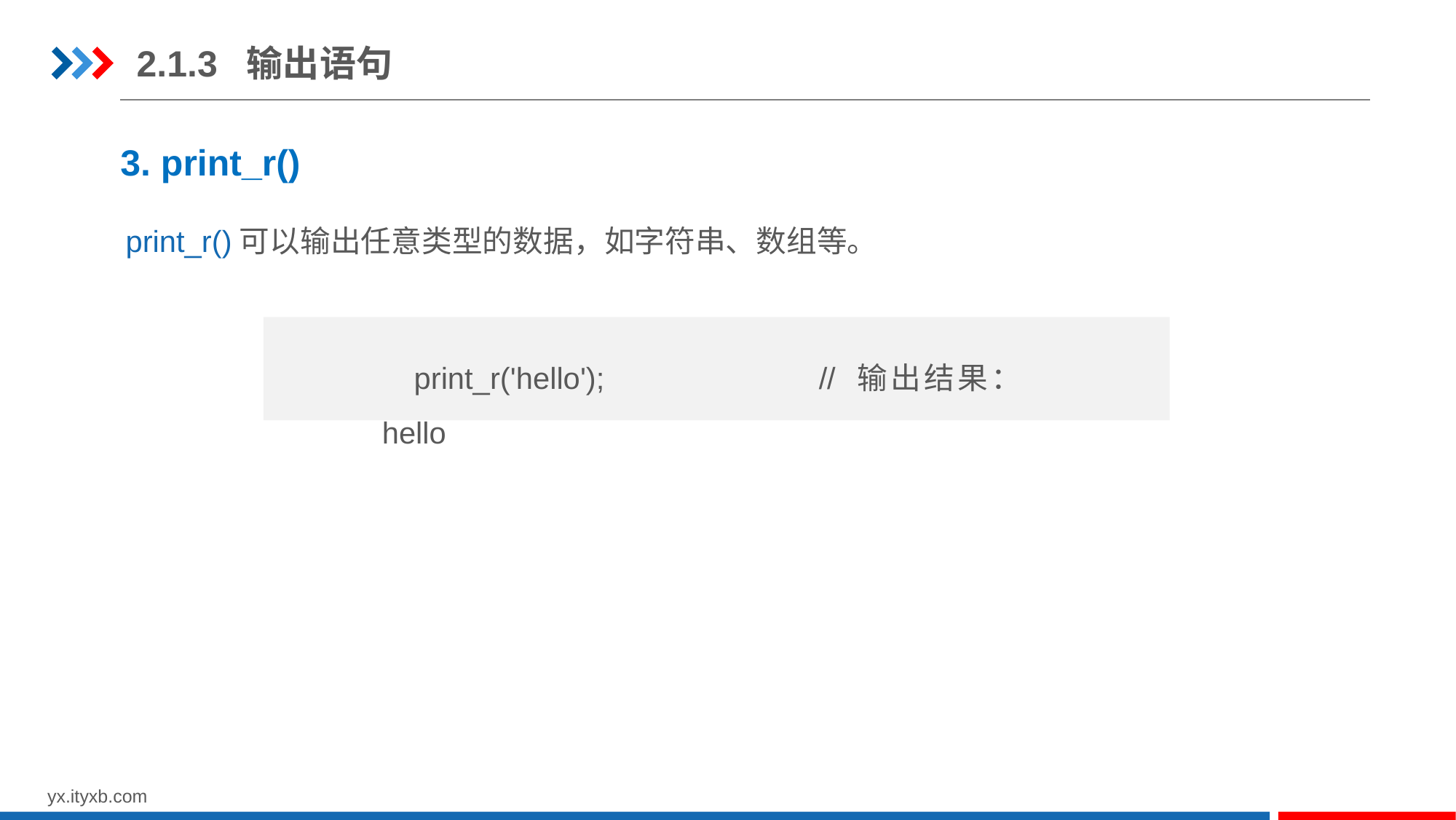

2.1.3  输出语句
3. print_r()
print_r()可以输出任意类型的数据，如字符串、数组等。

print_r('hello');		// 输出结果：hello